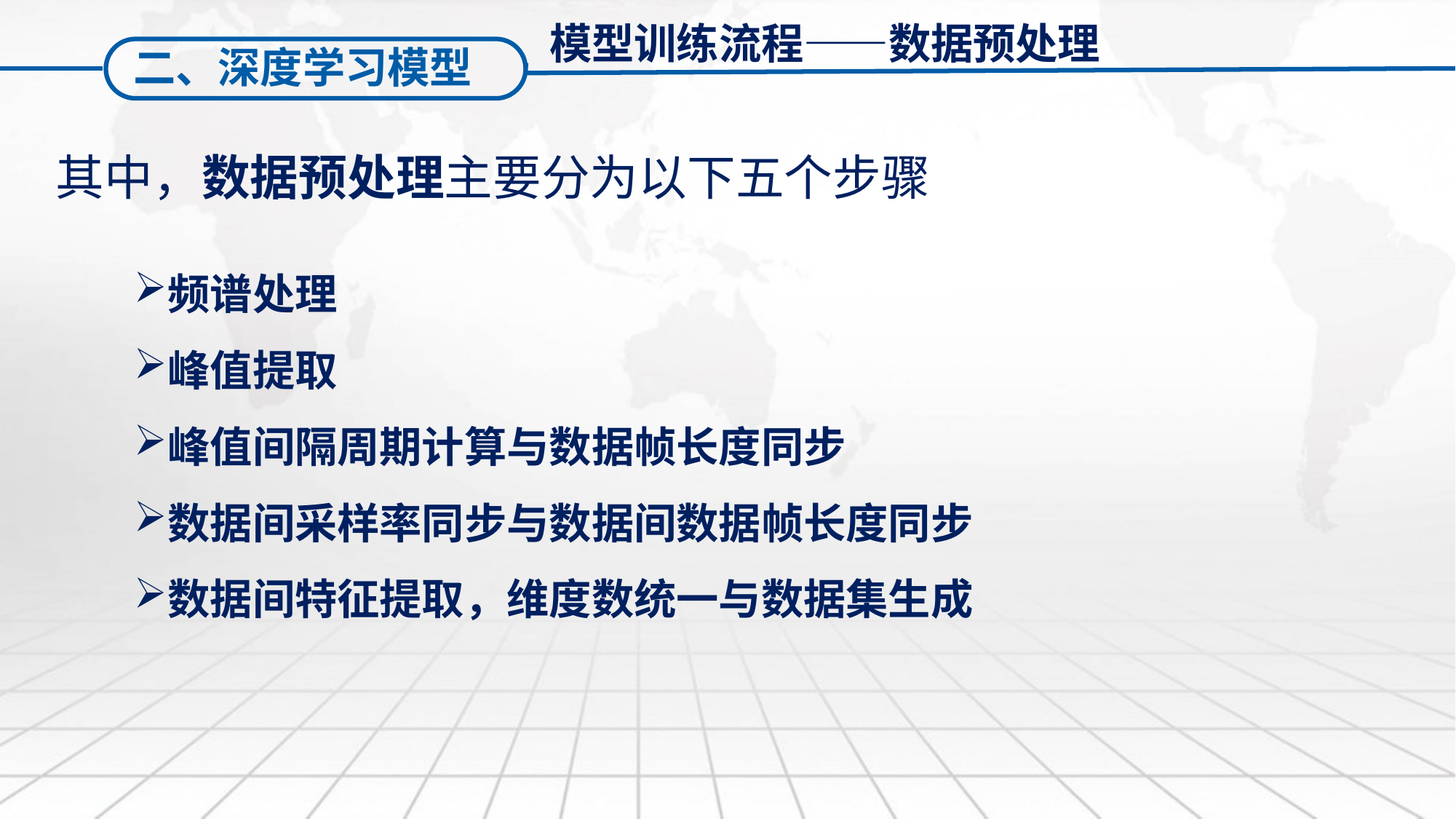

模型训练流程——数据预处理
二、深度学习模型

# 其中，数据预处理主要分为以下五个步骤
频谱处理
峰值提取
峰值间隔周期计算与数据帧长度同步
数据间采样率同步与数据间数据帧长度同步
数据间特征提取，维度数统一与数据集生成